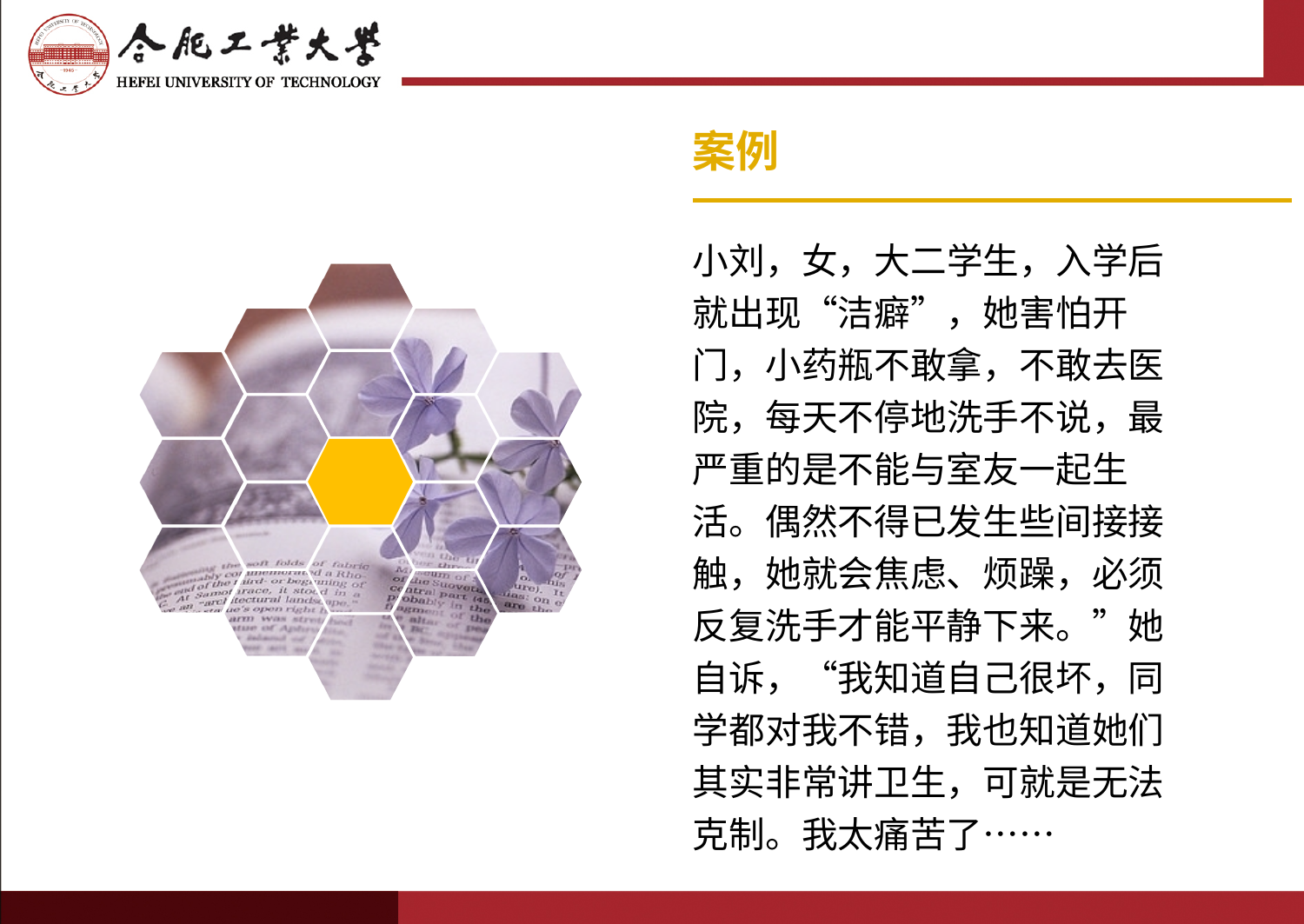

案例
小刘，女，大二学生，入学后就出现“洁癖”，她害怕开门，小药瓶不敢拿，不敢去医院，每天不停地洗手不说，最严重的是不能与室友一起生活。偶然不得已发生些间接接触，她就会焦虑、烦躁，必须反复洗手才能平静下来。”她自诉，“我知道自己很坏，同学都对我不错，我也知道她们其实非常讲卫生，可就是无法克制。我太痛苦了……